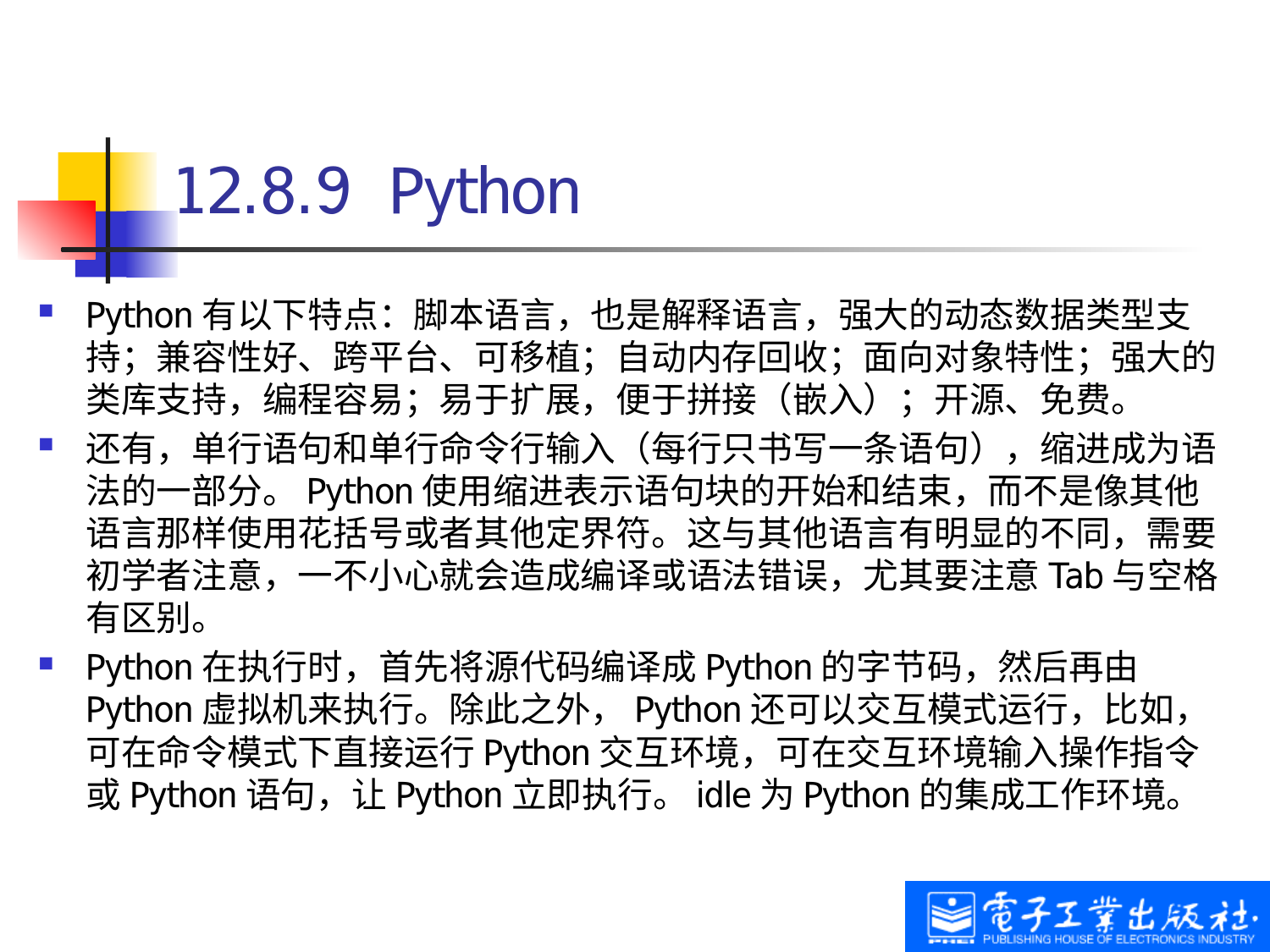

# 12.8.9  Python
Python有以下特点：脚本语言，也是解释语言，强大的动态数据类型支持；兼容性好、跨平台、可移植；自动内存回收；面向对象特性；强大的类库支持，编程容易；易于扩展，便于拼接（嵌入）；开源、免费。
还有，单行语句和单行命令行输入（每行只书写一条语句），缩进成为语法的一部分。Python使用缩进表示语句块的开始和结束，而不是像其他语言那样使用花括号或者其他定界符。这与其他语言有明显的不同，需要初学者注意，一不小心就会造成编译或语法错误，尤其要注意Tab与空格有区别。
Python在执行时，首先将源代码编译成Python的字节码，然后再由Python虚拟机来执行。除此之外，Python还可以交互模式运行，比如，可在命令模式下直接运行Python交互环境，可在交互环境输入操作指令或Python语句，让Python立即执行。idle为Python的集成工作环境。